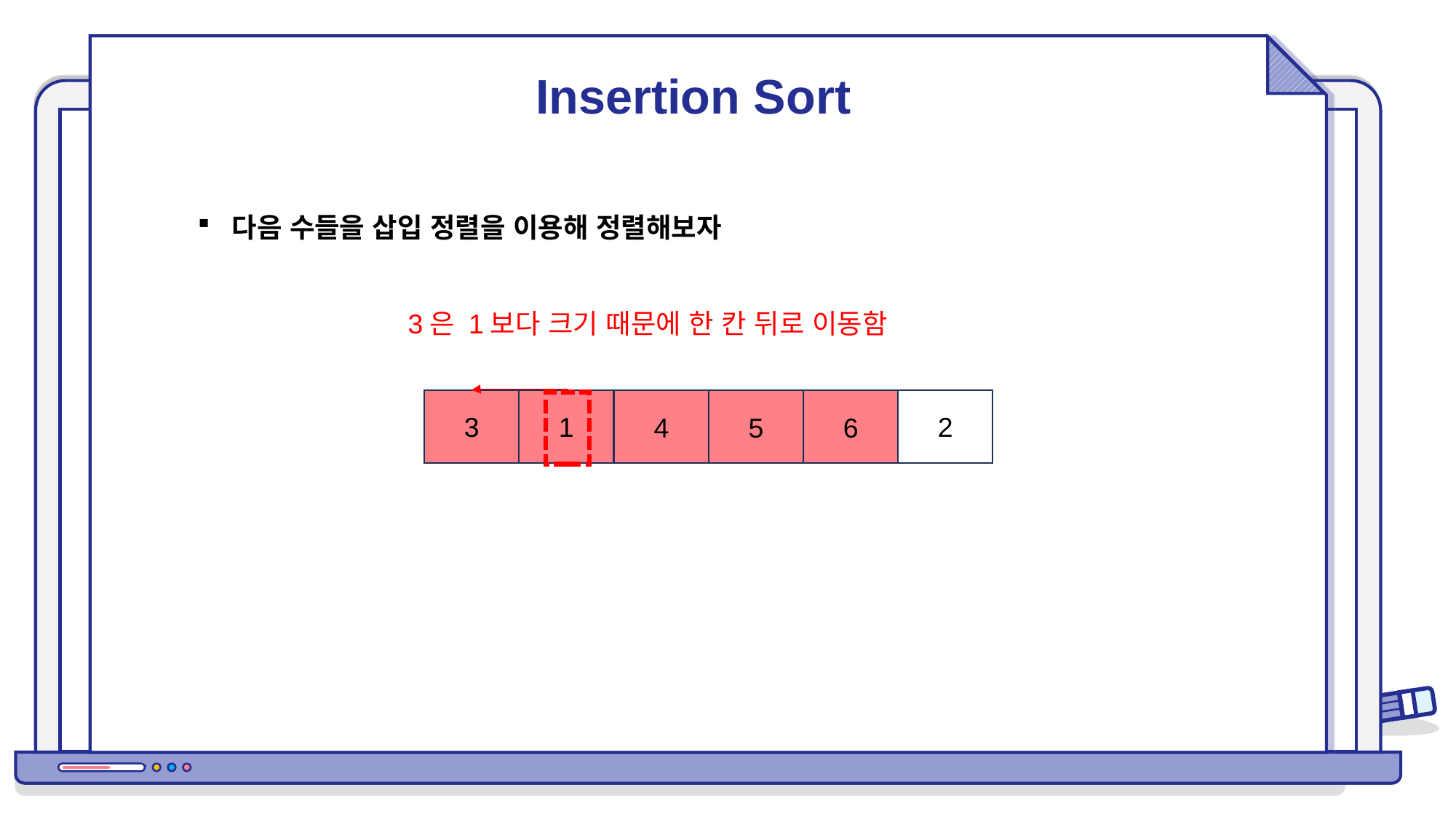

Insertion Sort

다음 수들을 삽입 정렬을 이용해 정렬해보자
3은 1보다 크기 때문에 한 칸 뒤로 이동함
3
1
2
6
4
5